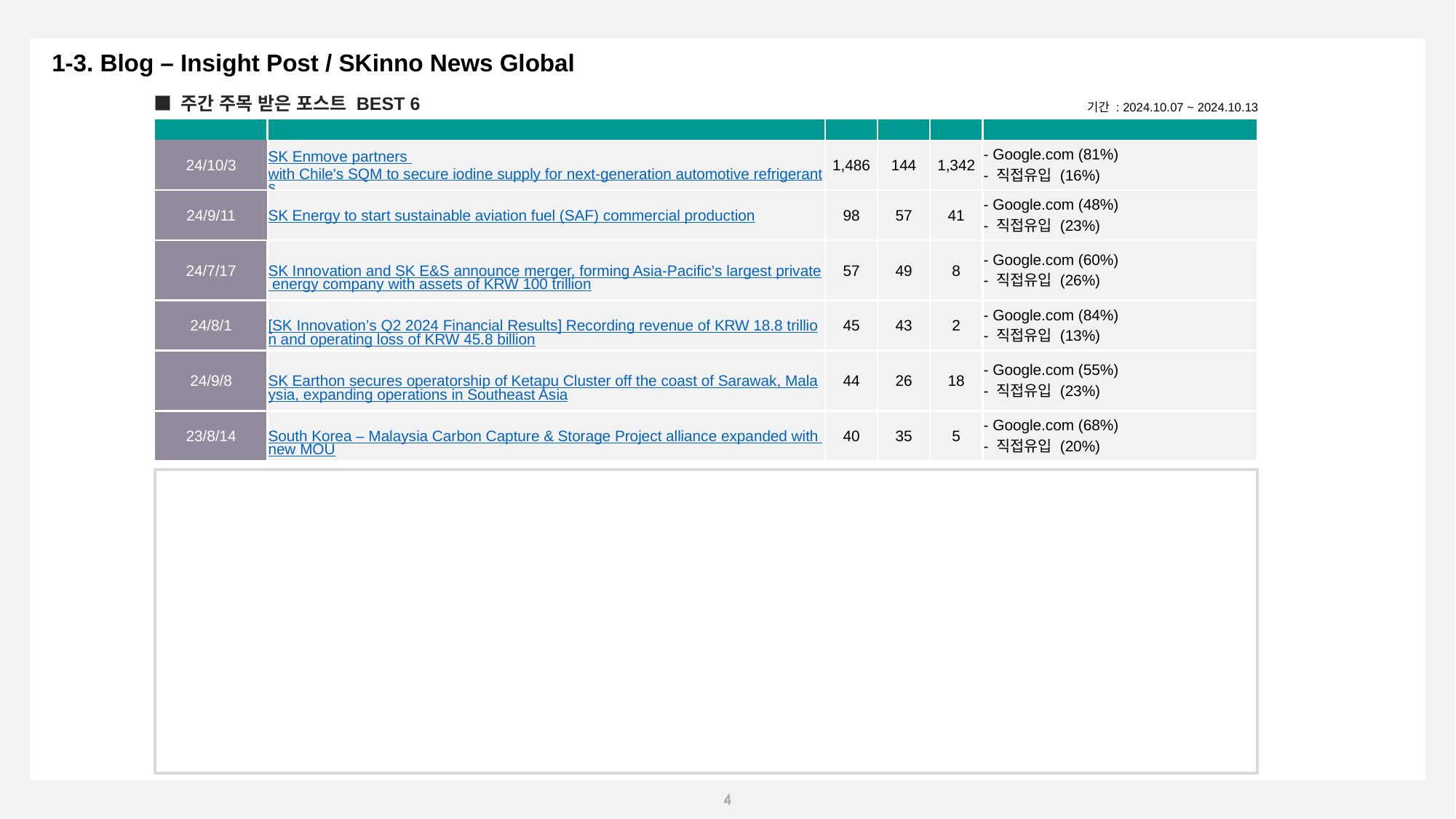

1-3. Blog – Insight Post / SKinno News Global
■ 주간 주목 받은 포스트 BEST 6
기간 : 2024.10.07 ~ 2024.10.13
| 게재 일자 | 포스트명 | 주간 PV | PC | 모바일 | 유입 경로 (구글 애널리틱스) |
| --- | --- | --- | --- | --- | --- |
| 24/10/3 | SK Enmove partners with Chile's SQM to secure iodine supply for next-generation automotive refrigerants | 1,486 | 144 | 1,342 | - Google.com (81%) - 직접유입 (16%) |
| 24/9/11 | SK Energy to start sustainable aviation fuel (SAF) commercial production | 98 | 57 | 41 | - Google.com (48%) - 직접유입 (23%) |
| 24/7/17 | SK Innovation and SK E&S announce merger, forming Asia-Pacific's largest private energy company with assets of KRW 100 trillion | 57 | 49 | 8 | - Google.com (60%) - 직접유입 (26%) |
| 24/8/1 | [SK Innovation’s Q2 2024 Financial Results] Recording revenue of KRW 18.8 trillion and operating loss of KRW 45.8 billion | 45 | 43 | 2 | - Google.com (84%) - 직접유입 (13%) |
| 24/9/8 | SK Earthon secures operatorship of Ketapu Cluster off the coast of Sarawak, Malaysia, expanding operations in Southeast Asia | 44 | 26 | 18 | - Google.com (55%) - 직접유입 (23%) |
| 23/8/14 | South Korea – Malaysia Carbon Capture & Storage Project alliance expanded with new MOU | 40 | 35 | 5 | - Google.com (68%) - 직접유입 (20%) |